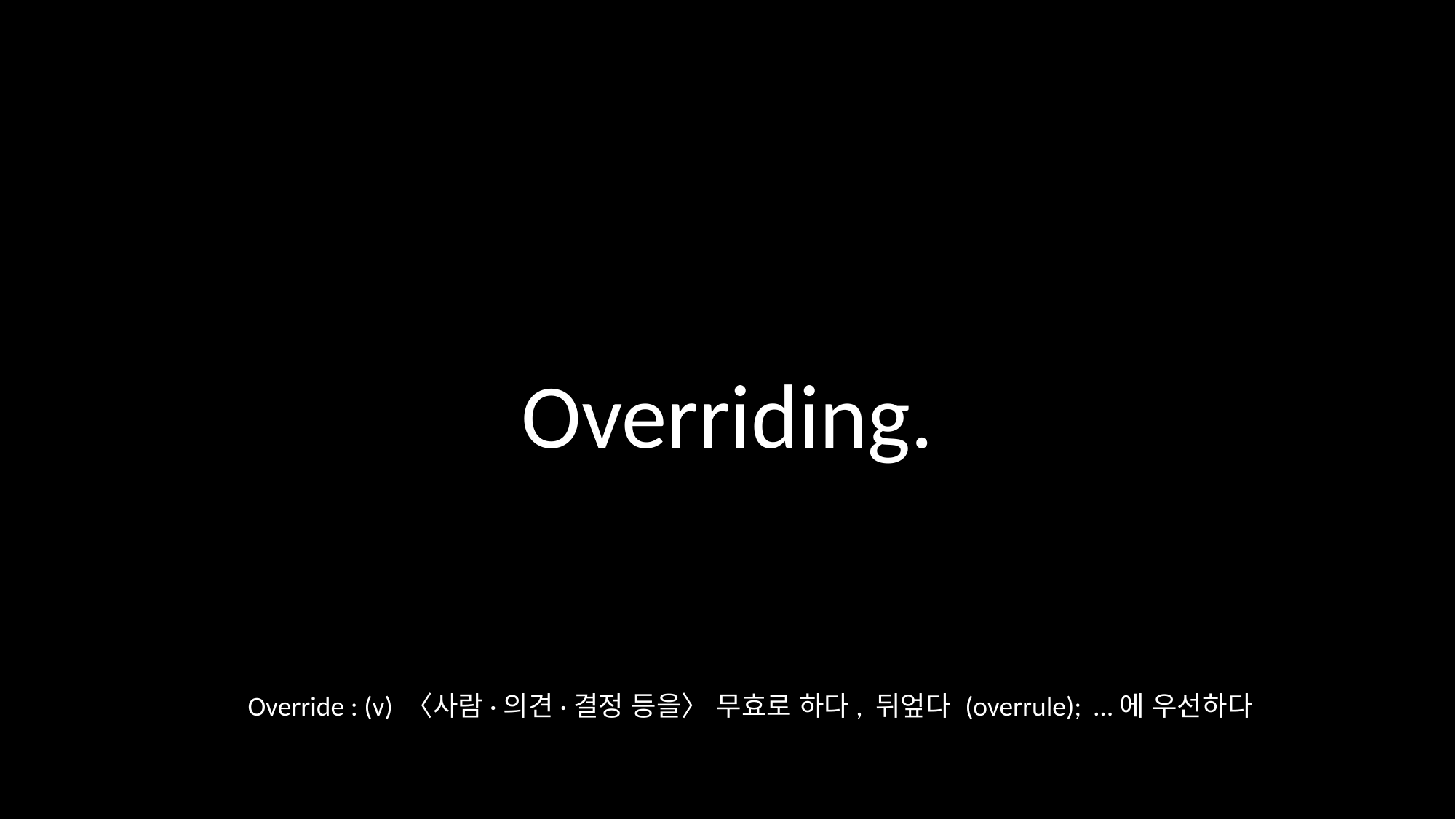

# Overriding.
Override : (v) 〈사람·의견·결정 등을〉 무효로 하다, 뒤엎다 (overrule);  …에 우선하다